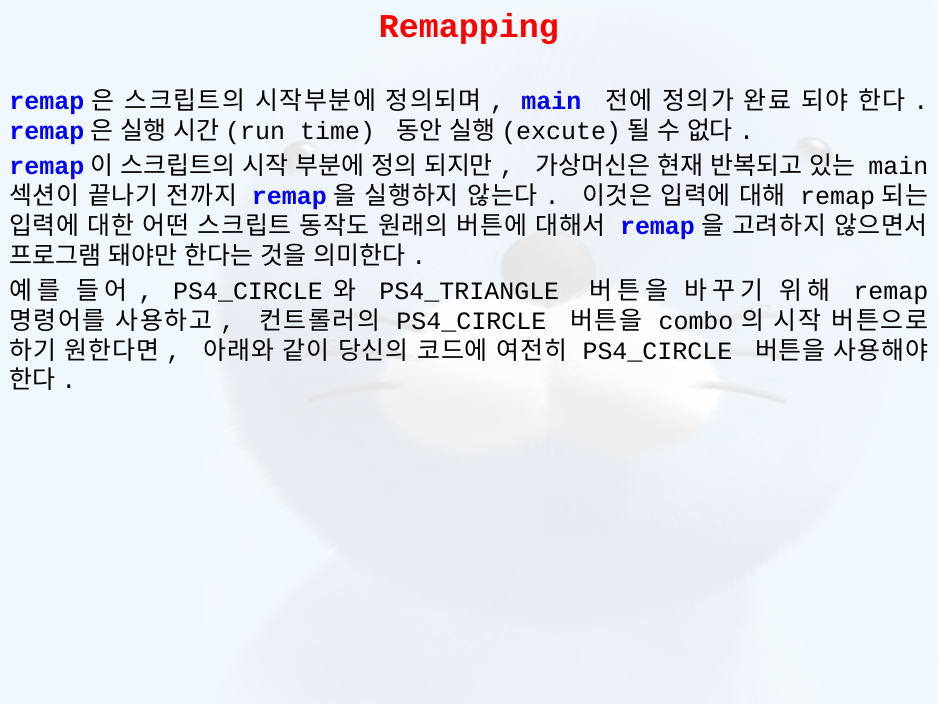

Remapping

remap은 스크립트의 시작부분에 정의되며, main 전에 정의가 완료 되야 한다. remap은 실행 시간(run time) 동안 실행(excute)될 수 없다.
remap이 스크립트의 시작 부분에 정의 되지만, 가상머신은 현재 반복되고 있는 main 섹션이 끝나기 전까지 remap을 실행하지 않는다. 이것은 입력에 대해 remap되는 입력에 대한 어떤 스크립트 동작도 원래의 버튼에 대해서 remap을 고려하지 않으면서 프로그램 돼야만 한다는 것을 의미한다.
예를 들어, PS4_CIRCLE와 PS4_TRIANGLE 버튼을 바꾸기 위해 remap 명령어를 사용하고, 컨트롤러의 PS4_CIRCLE 버튼을 combo의 시작 버튼으로 하기 원한다면, 아래와 같이 당신의 코드에 여전히 PS4_CIRCLE 버튼을 사용해야 한다.